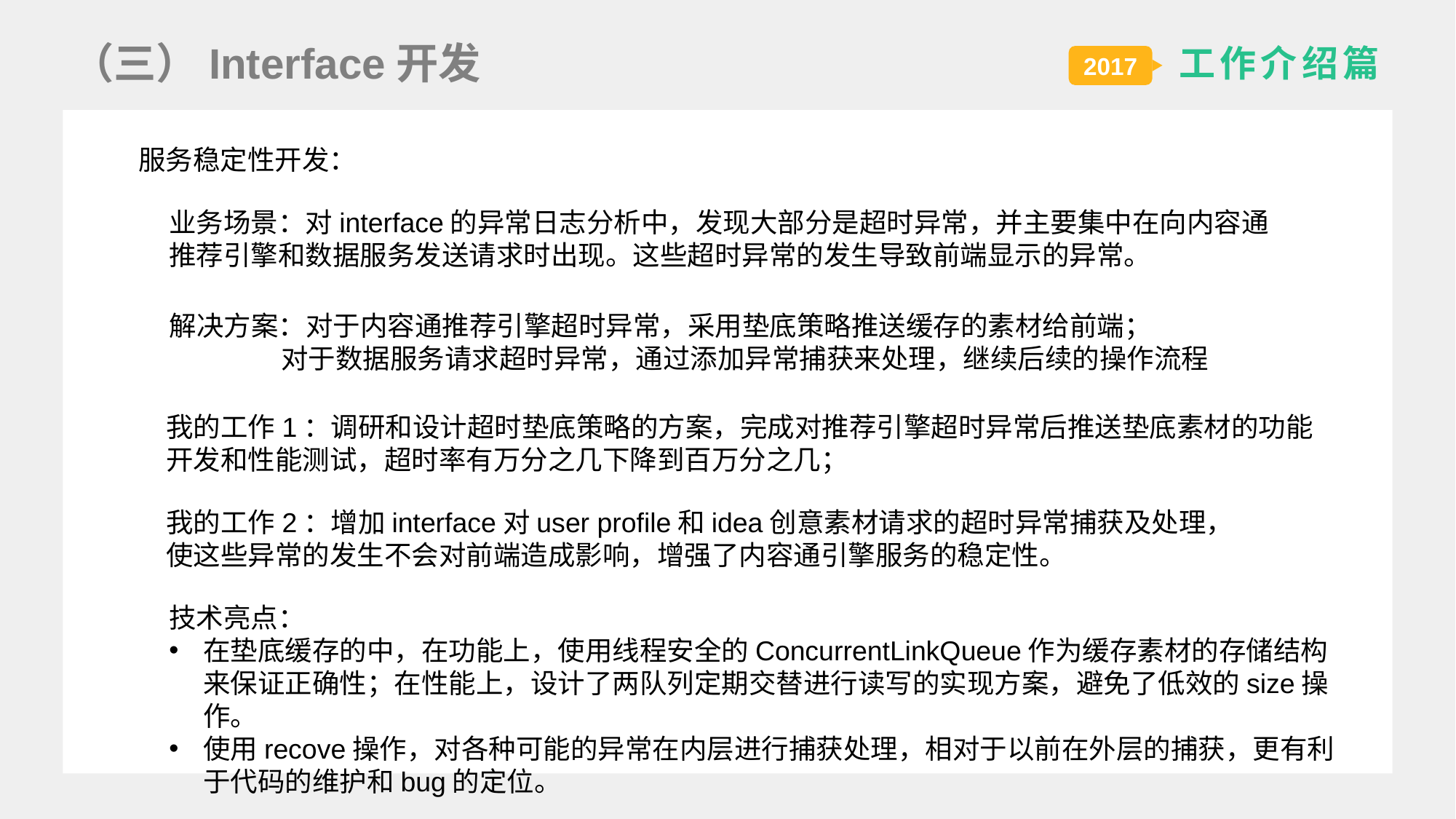

# （三）Interface开发
工作介绍篇
服务稳定性开发：
业务场景：对interface的异常日志分析中，发现大部分是超时异常，并主要集中在向内容通推荐引擎和数据服务发送请求时出现。这些超时异常的发生导致前端显示的异常。
解决方案：对于内容通推荐引擎超时异常，采用垫底策略推送缓存的素材给前端；
                 对于数据服务请求超时异常，通过添加异常捕获来处理，继续后续的操作流程
我的工作1：调研和设计超时垫底策略的方案，完成对推荐引擎超时异常后推送垫底素材的功能开发和性能测试，超时率有万分之几下降到百万分之几；
我的工作2：增加interface对user profile和idea创意素材请求的超时异常捕获及处理，使这些异常的发生不会对前端造成影响，增强了内容通引擎服务的稳定性。
技术亮点：
在垫底缓存的中，在功能上，使用线程安全的ConcurrentLinkQueue作为缓存素材的存储结构来保证正确性；在性能上，设计了两队列定期交替进行读写的实现方案，避免了低效的size操作。
使用recove操作，对各种可能的异常在内层进行捕获处理，相对于以前在外层的捕获，更有利于代码的维护和bug的定位。